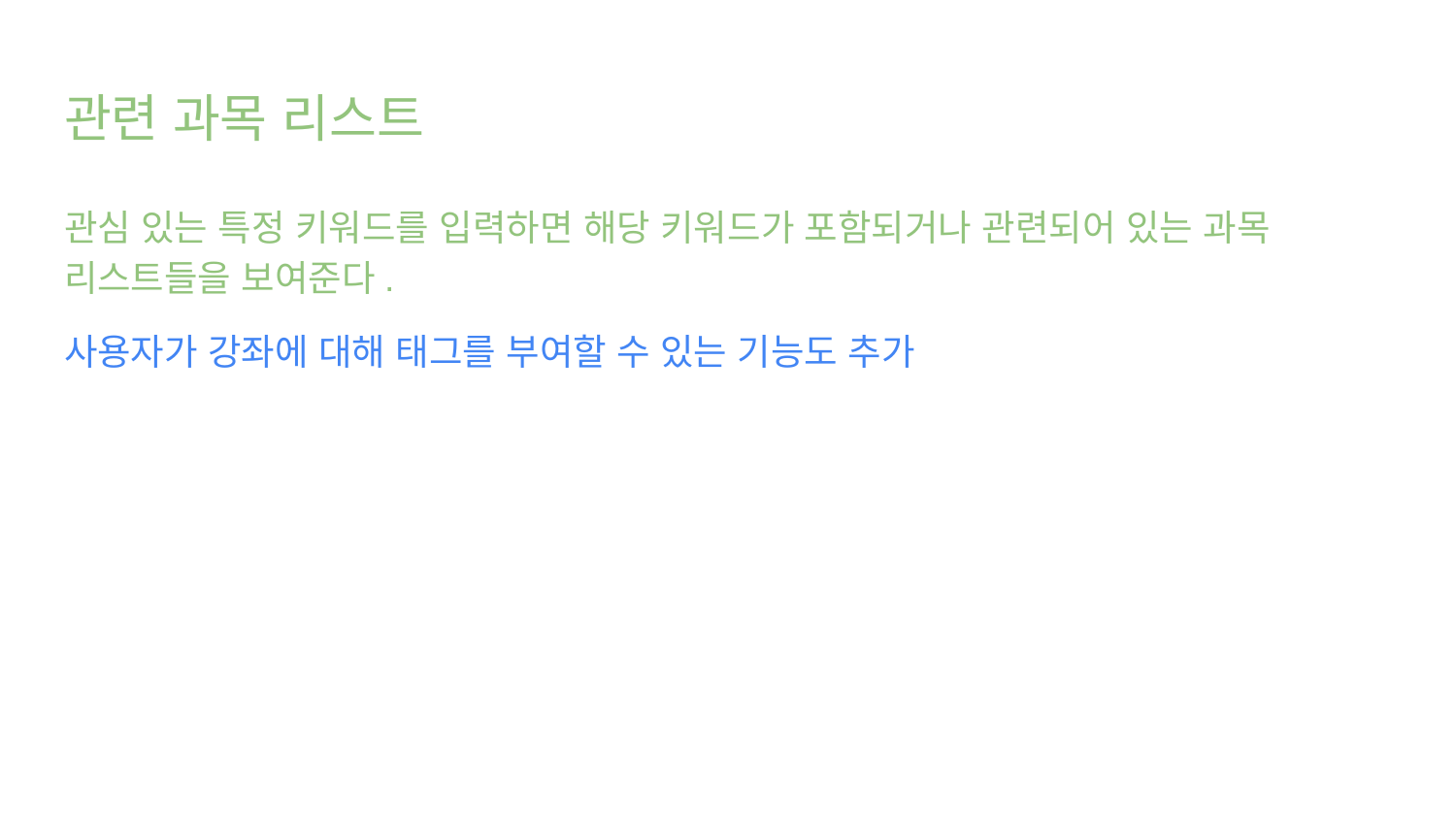

# 관련 과목 리스트
관심 있는 특정 키워드를 입력하면 해당 키워드가 포함되거나 관련되어 있는 과목 리스트들을 보여준다.
사용자가 강좌에 대해 태그를 부여할 수 있는 기능도 추가